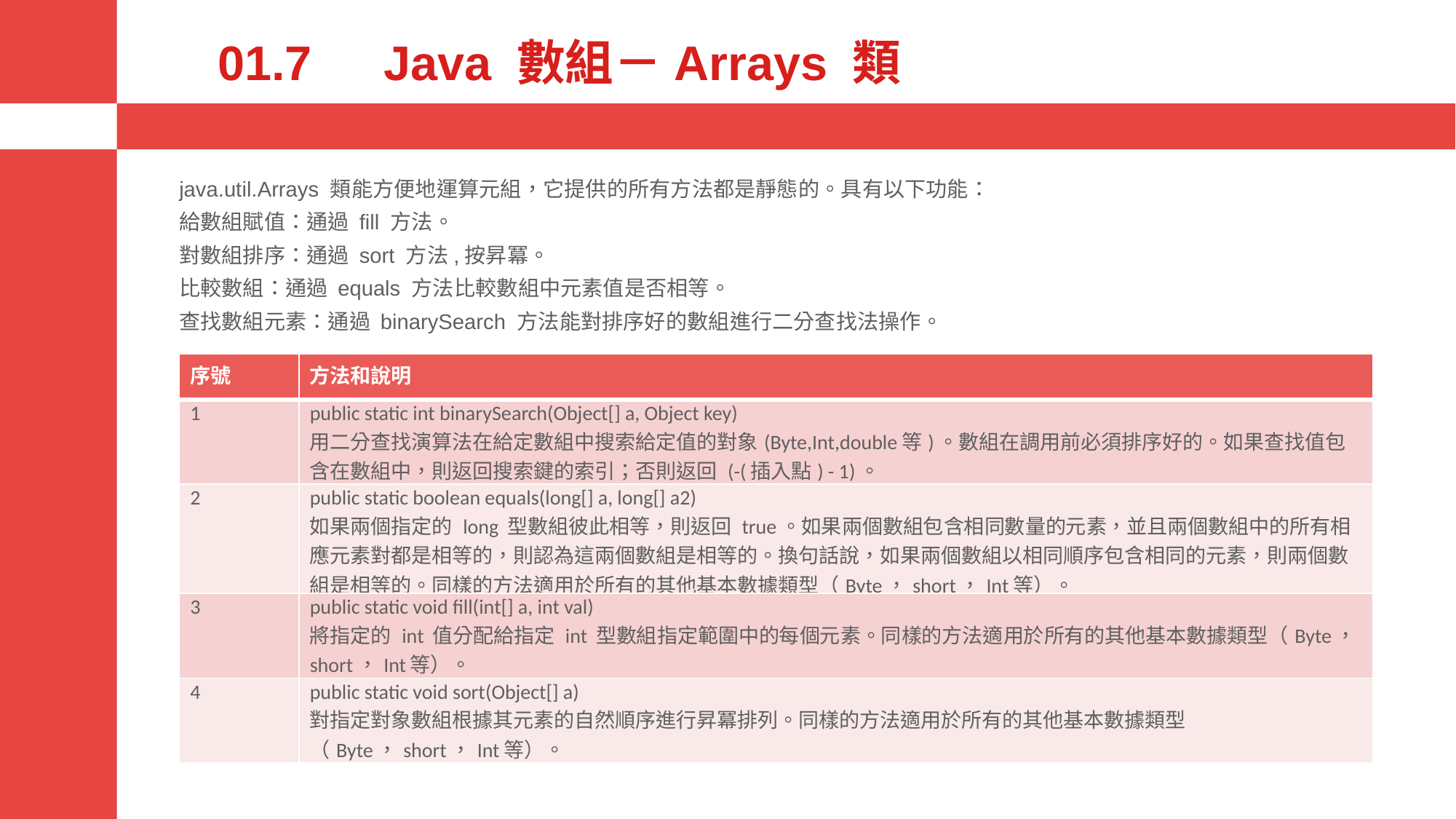

# 01.7　Java 數組－Arrays 類
java.util.Arrays 類能方便地運算元組，它提供的所有方法都是靜態的。具有以下功能：
給數組賦值：通過 fill 方法。
對數組排序：通過 sort 方法,按昇冪。
比較數組：通過 equals 方法比較數組中元素值是否相等。
查找數組元素：通過 binarySearch 方法能對排序好的數組進行二分查找法操作。
| 序號 | 方法和說明 |
| --- | --- |
| 1 | public static int binarySearch(Object[] a, Object key) 用二分查找演算法在給定數組中搜索給定值的對象(Byte,Int,double等)。數組在調用前必須排序好的。如果查找值包含在數組中，則返回搜索鍵的索引；否則返回 (-(插入點) - 1)。 |
| 2 | public static boolean equals(long[] a, long[] a2) 如果兩個指定的 long 型數組彼此相等，則返回 true。如果兩個數組包含相同數量的元素，並且兩個數組中的所有相應元素對都是相等的，則認為這兩個數組是相等的。換句話說，如果兩個數組以相同順序包含相同的元素，則兩個數組是相等的。同樣的方法適用於所有的其他基本數據類型（Byte，short，Int等）。 |
| 3 | public static void fill(int[] a, int val) 將指定的 int 值分配給指定 int 型數組指定範圍中的每個元素。同樣的方法適用於所有的其他基本數據類型（Byte，short，Int等）。 |
| 4 | public static void sort(Object[] a) 對指定對象數組根據其元素的自然順序進行昇冪排列。同樣的方法適用於所有的其他基本數據類型（Byte，short，Int等）。 |